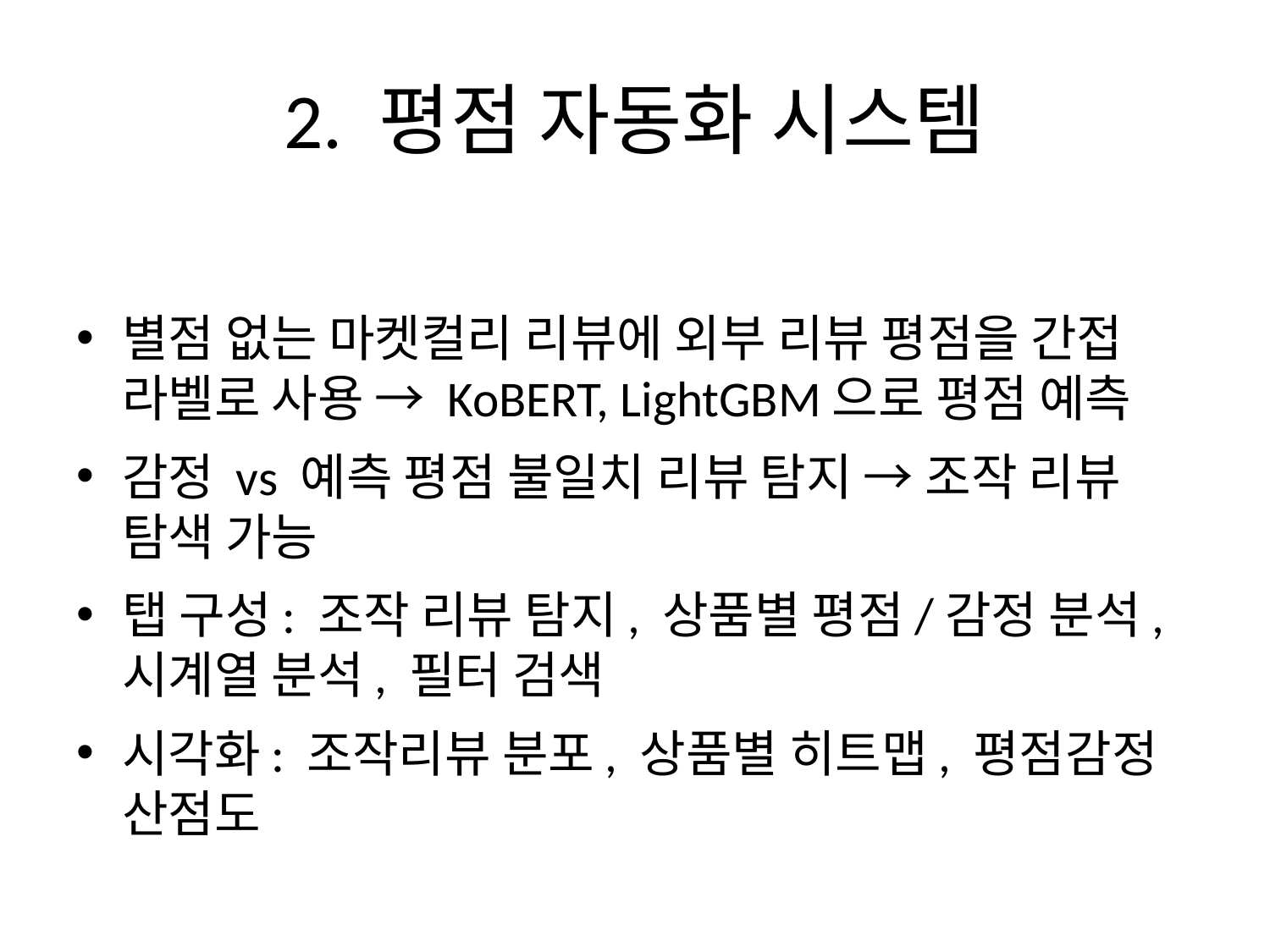

# 2. 평점 자동화 시스템

별점 없는 마켓컬리 리뷰에 외부 리뷰 평점을 간접 라벨로 사용 → KoBERT, LightGBM으로 평점 예측
감정 vs 예측 평점 불일치 리뷰 탐지 → 조작 리뷰 탐색 가능
탭 구성: 조작 리뷰 탐지, 상품별 평점/감정 분석, 시계열 분석, 필터 검색
시각화: 조작리뷰 분포, 상품별 히트맵, 평점감정 산점도